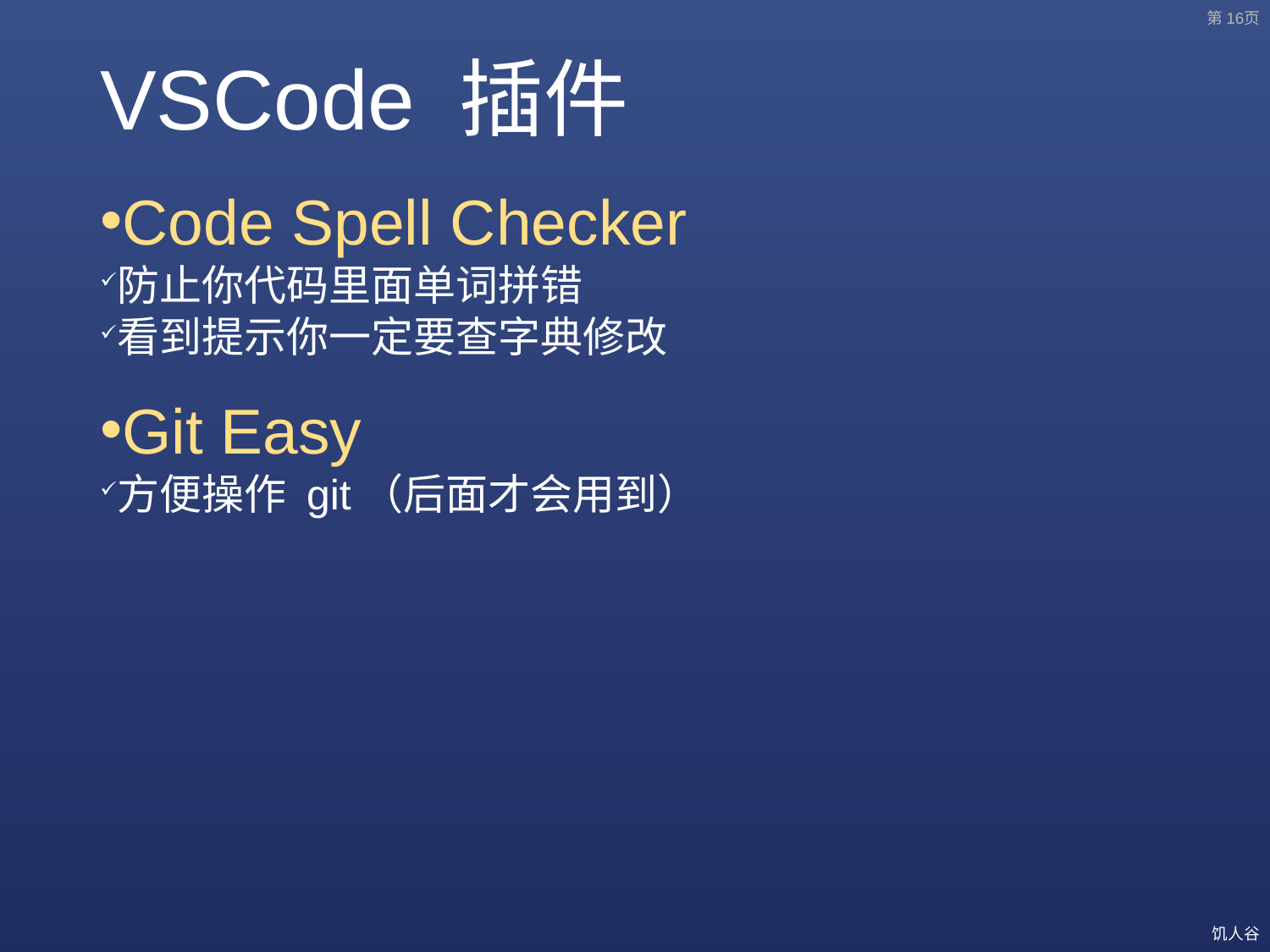

第16页
# VSCode 插件
Code Spell Checker
防止你代码里面单词拼错
看到提示你一定要查字典修改
Git Easy
方便操作 git（后面才会用到）
饥人谷